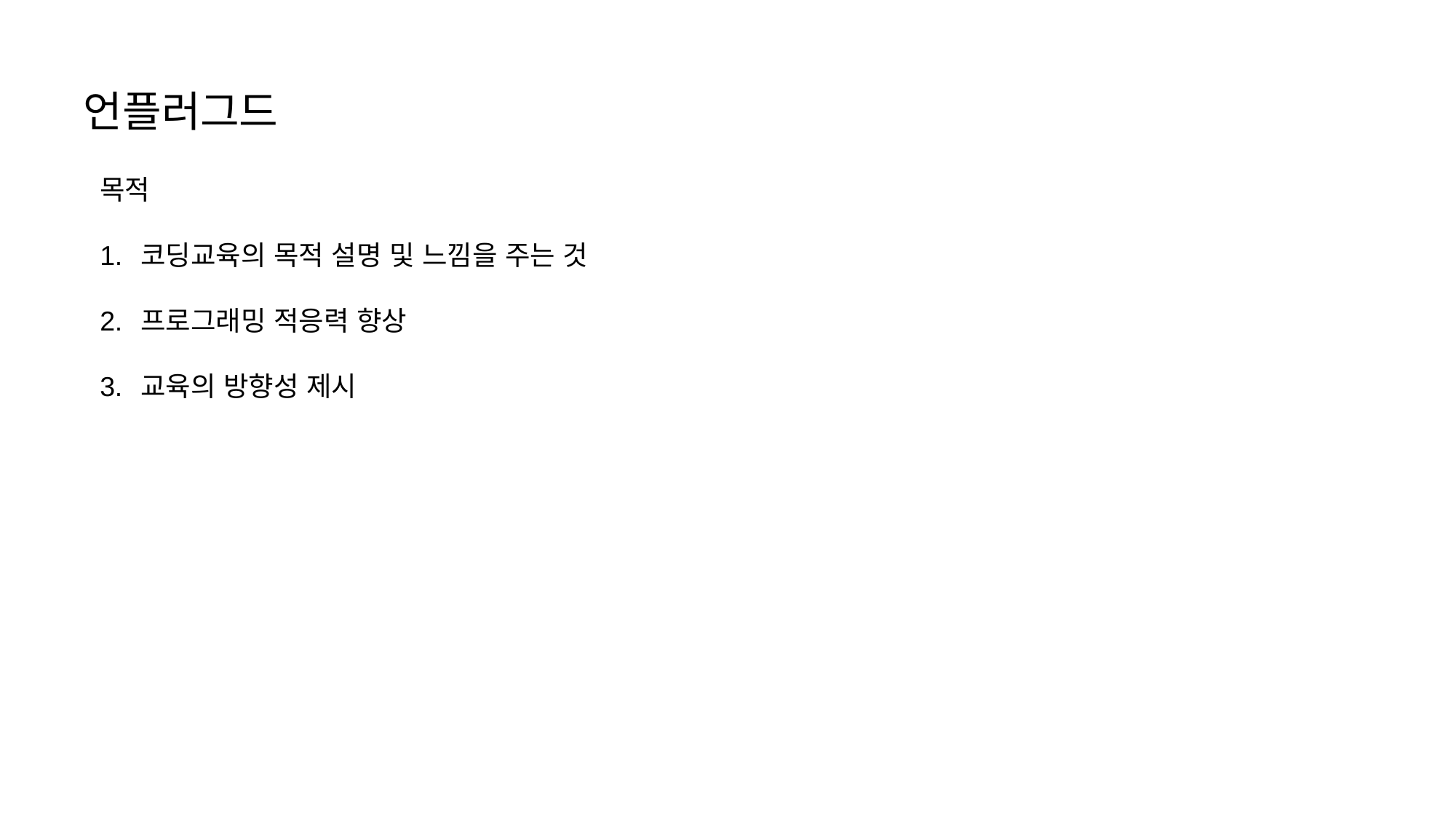

언플러그드
목적

코딩교육의 목적 설명 및 느낌을 주는 것

프로그래밍 적응력 향상

교육의 방향성 제시